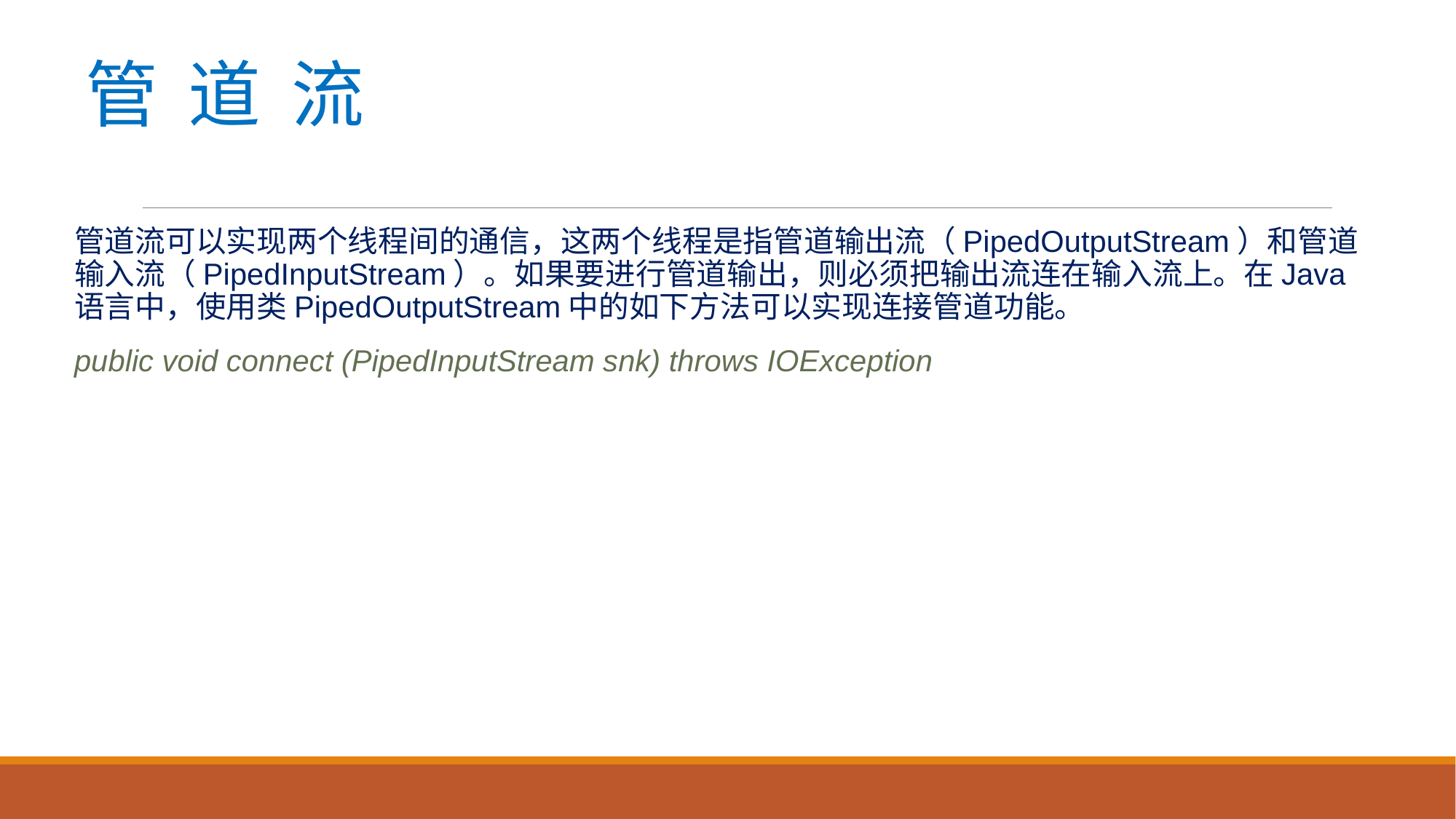

# 管  道  流
管道流可以实现两个线程间的通信，这两个线程是指管道输出流（PipedOutputStream）和管道输入流（PipedInputStream）。如果要进行管道输出，则必须把输出流连在输入流上。在Java语言中，使用类PipedOutputStream中的如下方法可以实现连接管道功能。
public void connect (PipedInputStream snk) throws IOException